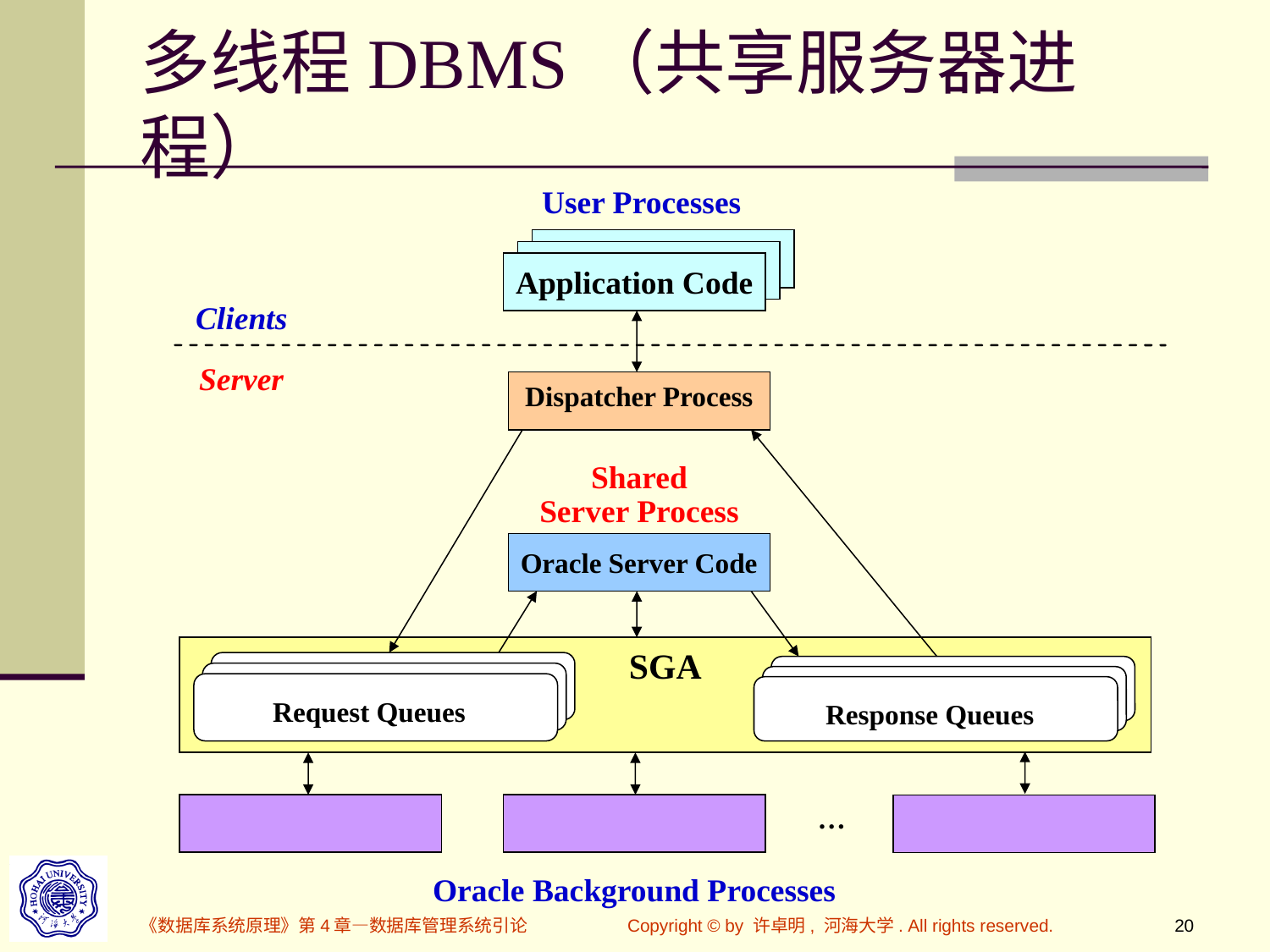

# 多线程DBMS（共享服务器进程）
User Processes
Application Code
Application Code
Application Code
Clients

Server
Dispatcher Process

Shared
Server Process
Oracle Server Code

SGA

Request Queues

Response Queues

…
Oracle Background Processes
《数据库系统原理》第4章—数据库管理系统引论
Copyright © by 许卓明, 河海大学. All rights reserved.
20